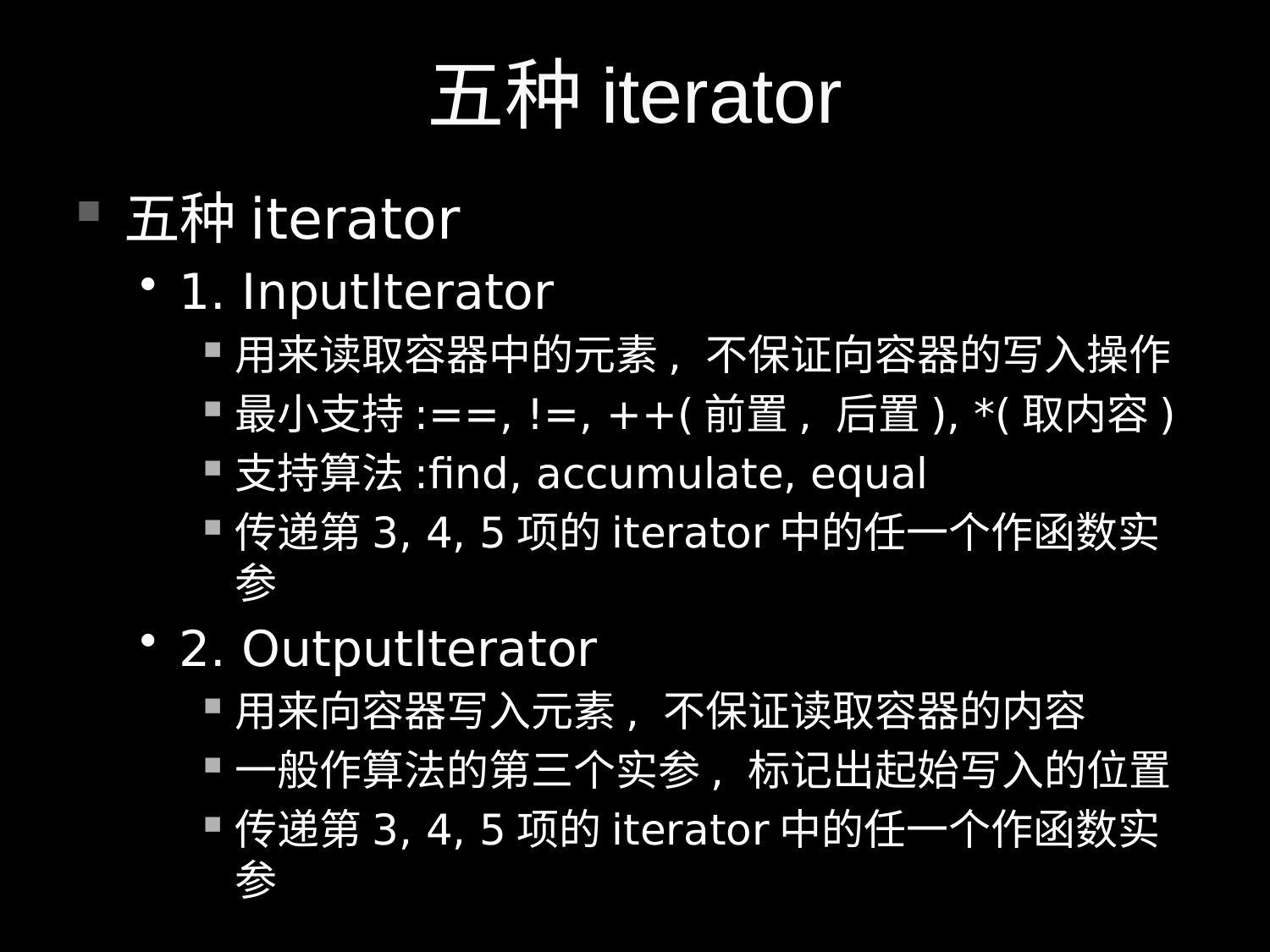

# 五种iterator
五种iterator
1. InputIterator
用来读取容器中的元素, 不保证向容器的写入操作
最小支持:==, !=, ++(前置, 后置), *(取内容)
支持算法:find, accumulate, equal
传递第3, 4, 5项的iterator中的任一个作函数实参
2. OutputIterator
用来向容器写入元素, 不保证读取容器的内容
一般作算法的第三个实参, 标记出起始写入的位置
传递第3, 4, 5项的iterator中的任一个作函数实参